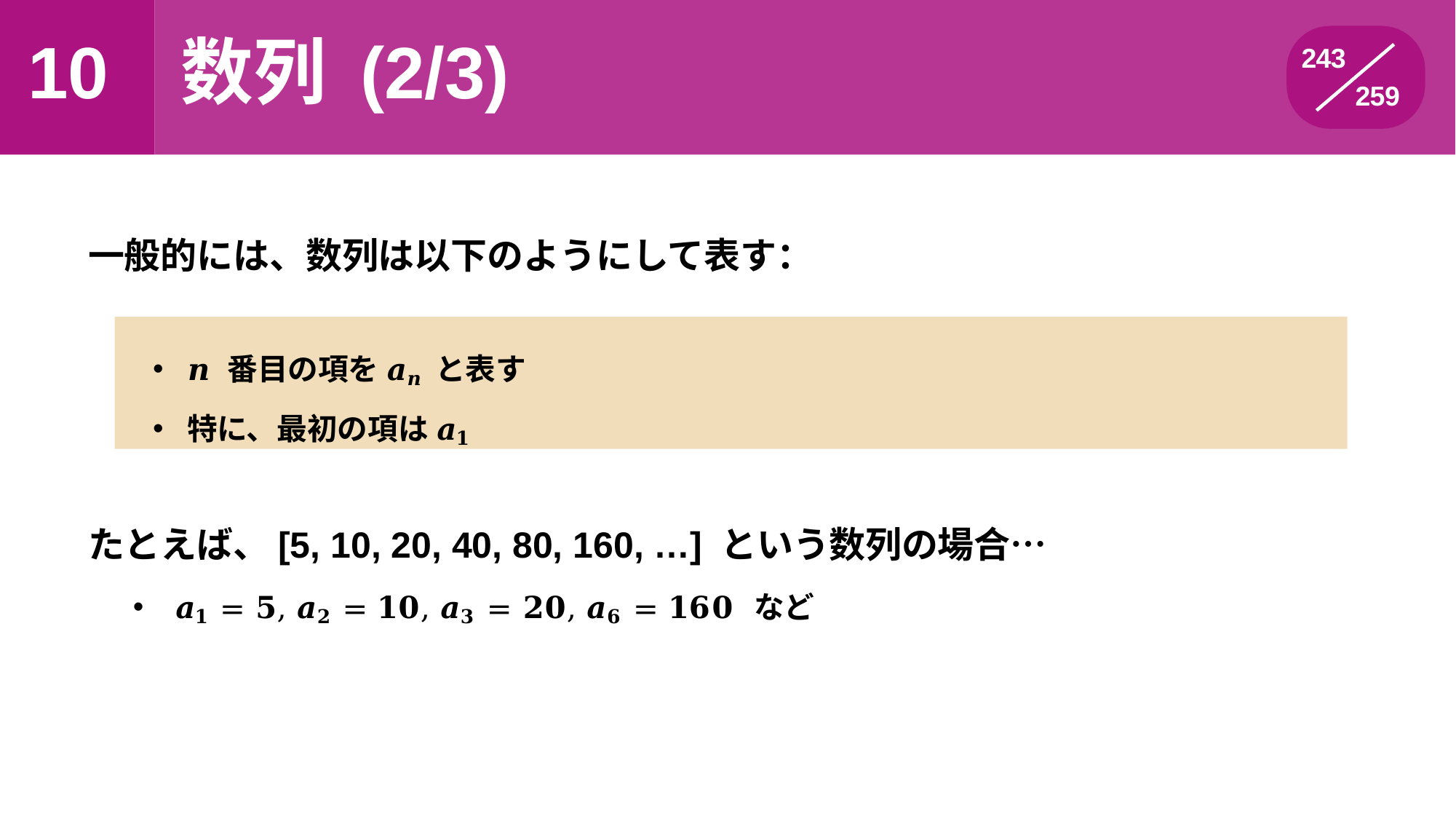

# 10	数列 (2/3)
243
259
一般的には、数列は以下のようにして表す：
𝒏 番目の項を 𝒂𝒏 と表す
特に、最初の項は 𝒂𝟏
たとえば、[5, 10, 20, 40, 80, 160, …] という数列の場合…
𝒂𝟏 = 𝟓, 𝒂𝟐 = 𝟏𝟎, 𝒂𝟑 = 𝟐𝟎, 𝒂𝟔 = 𝟏𝟔𝟎 など